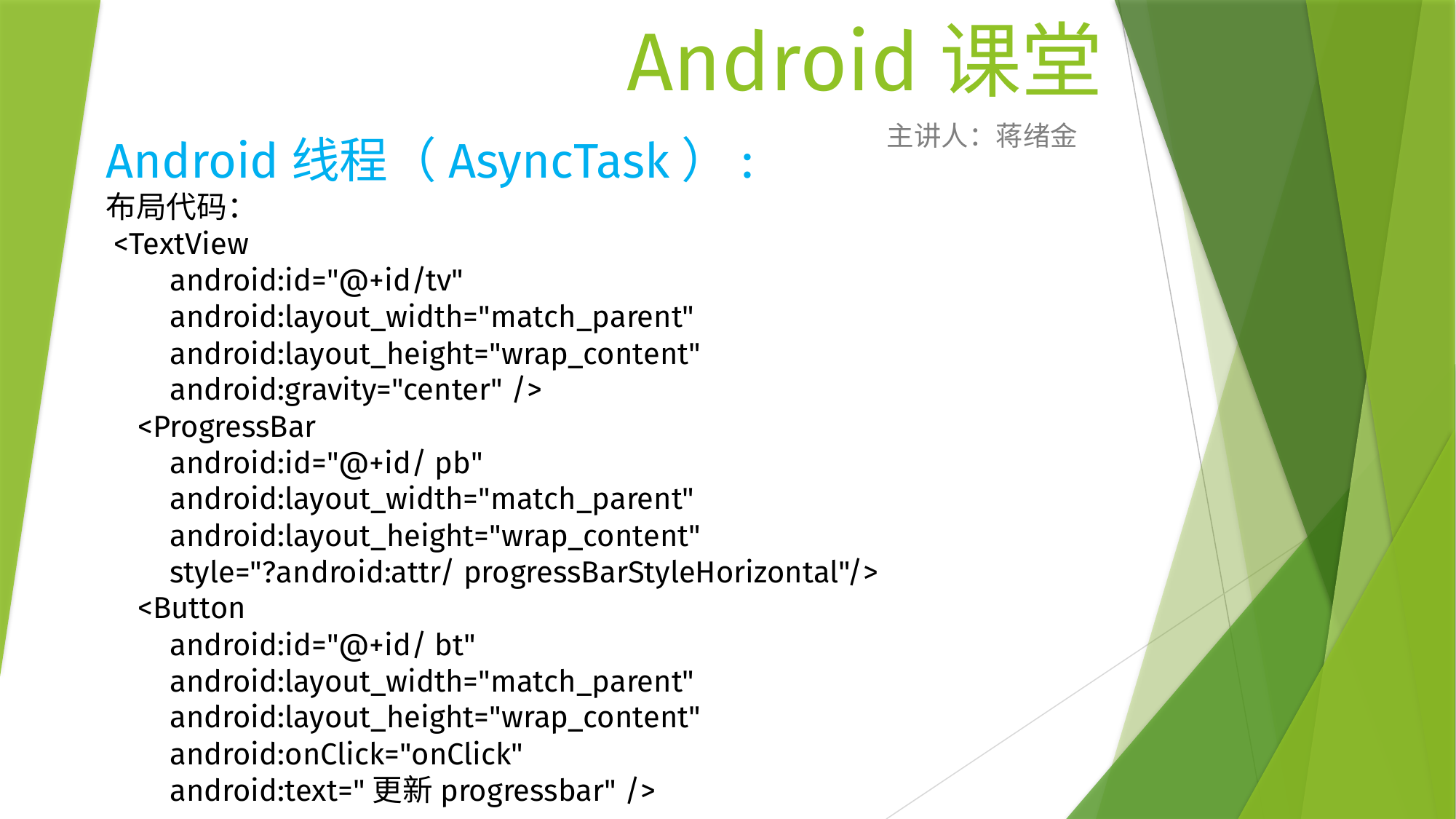

# Android课堂
主讲人：蒋绪金
Android线程（AsyncTask）:
布局代码：
 <TextView
        android:id="@+id/tv"
        android:layout_width="match_parent"
        android:layout_height="wrap_content"
        android:gravity="center" />
    <ProgressBar
        android:id="@+id/ pb"
        android:layout_width="match_parent"
        android:layout_height="wrap_content"
        style="?android:attr/ progressBarStyleHorizontal"/>
    <Button
        android:id="@+id/ bt"
        android:layout_width="match_parent"
        android:layout_height="wrap_content"
        android:onClick="onClick"
        android:text="更新progressbar" />